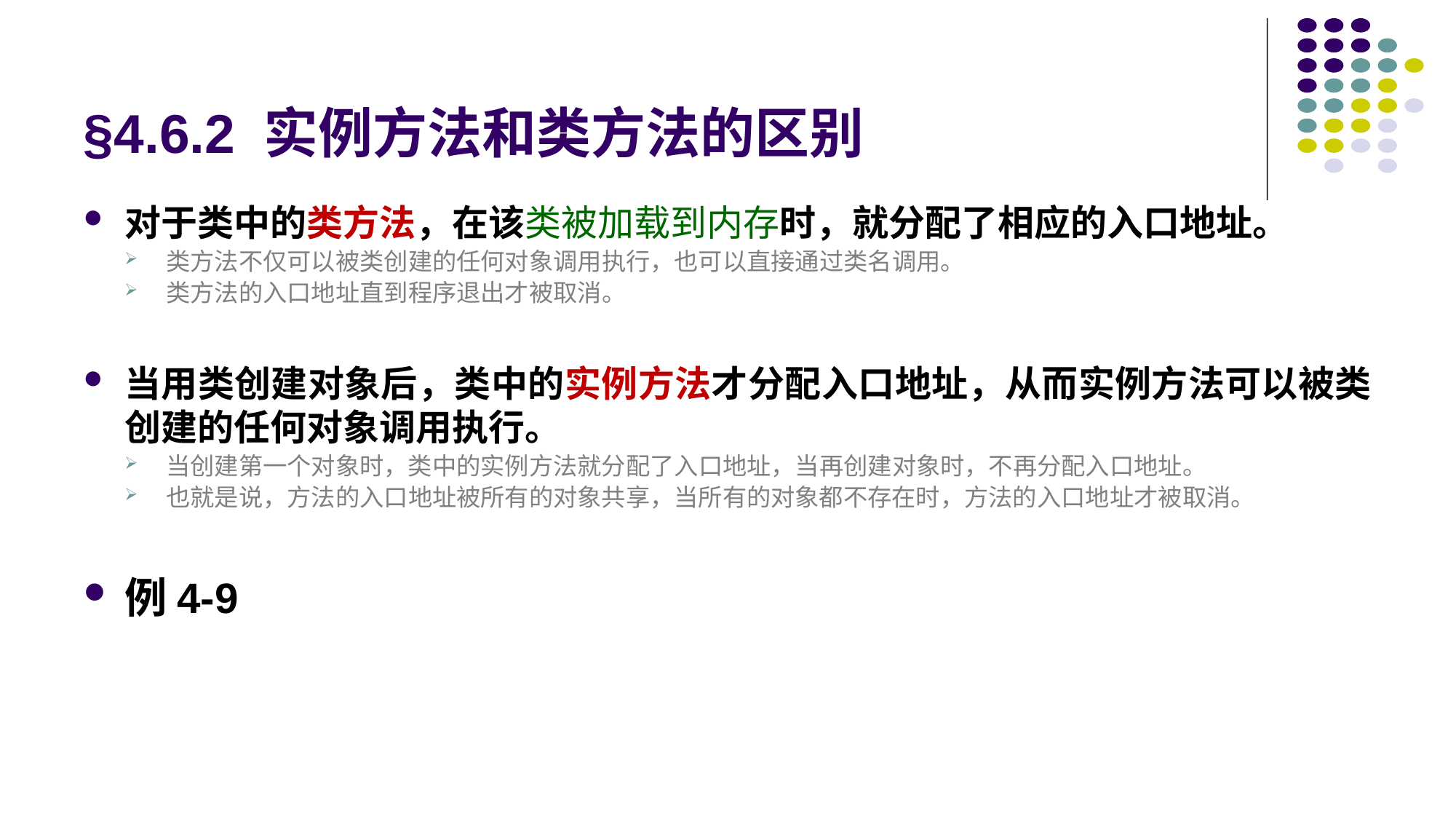

# §4.6.2 实例方法和类方法的区别
对于类中的类方法，在该类被加载到内存时，就分配了相应的入口地址。
类方法不仅可以被类创建的任何对象调用执行，也可以直接通过类名调用。
类方法的入口地址直到程序退出才被取消。

当用类创建对象后，类中的实例方法才分配入口地址，从而实例方法可以被类创建的任何对象调用执行。
当创建第一个对象时，类中的实例方法就分配了入口地址，当再创建对象时，不再分配入口地址。
也就是说，方法的入口地址被所有的对象共享，当所有的对象都不存在时，方法的入口地址才被取消。

例4-9

74